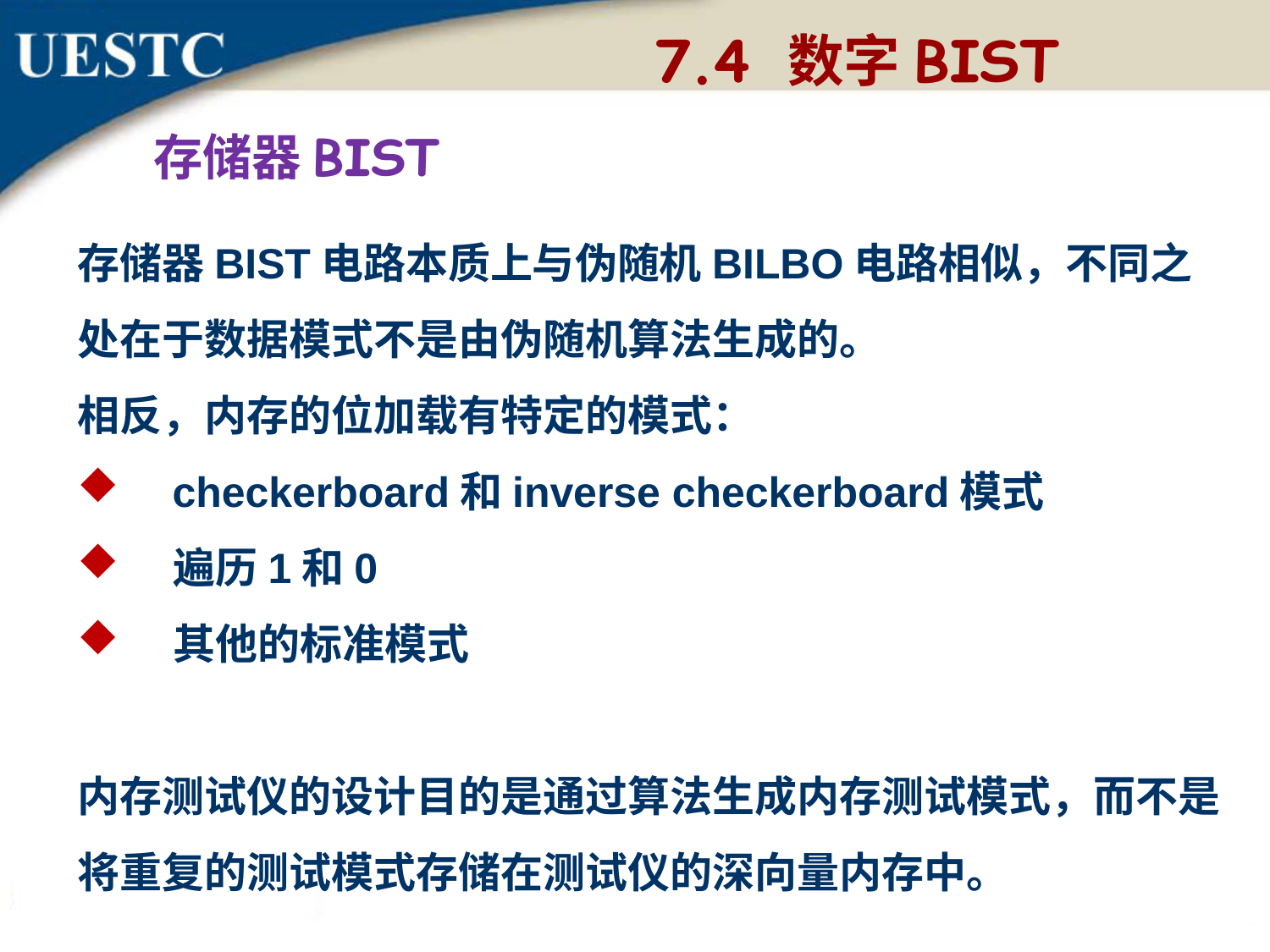

7.4 数字BIST
存储器BIST
存储器BIST电路本质上与伪随机BILBO电路相似，不同之处在于数据模式不是由伪随机算法生成的。
相反，内存的位加载有特定的模式：
    checkerboard和inverse checkerboard模式
    遍历1和0
    其他的标准模式

内存测试仪的设计目的是通过算法生成内存测试模式，而不是将重复的测试模式存储在测试仪的深向量内存中。